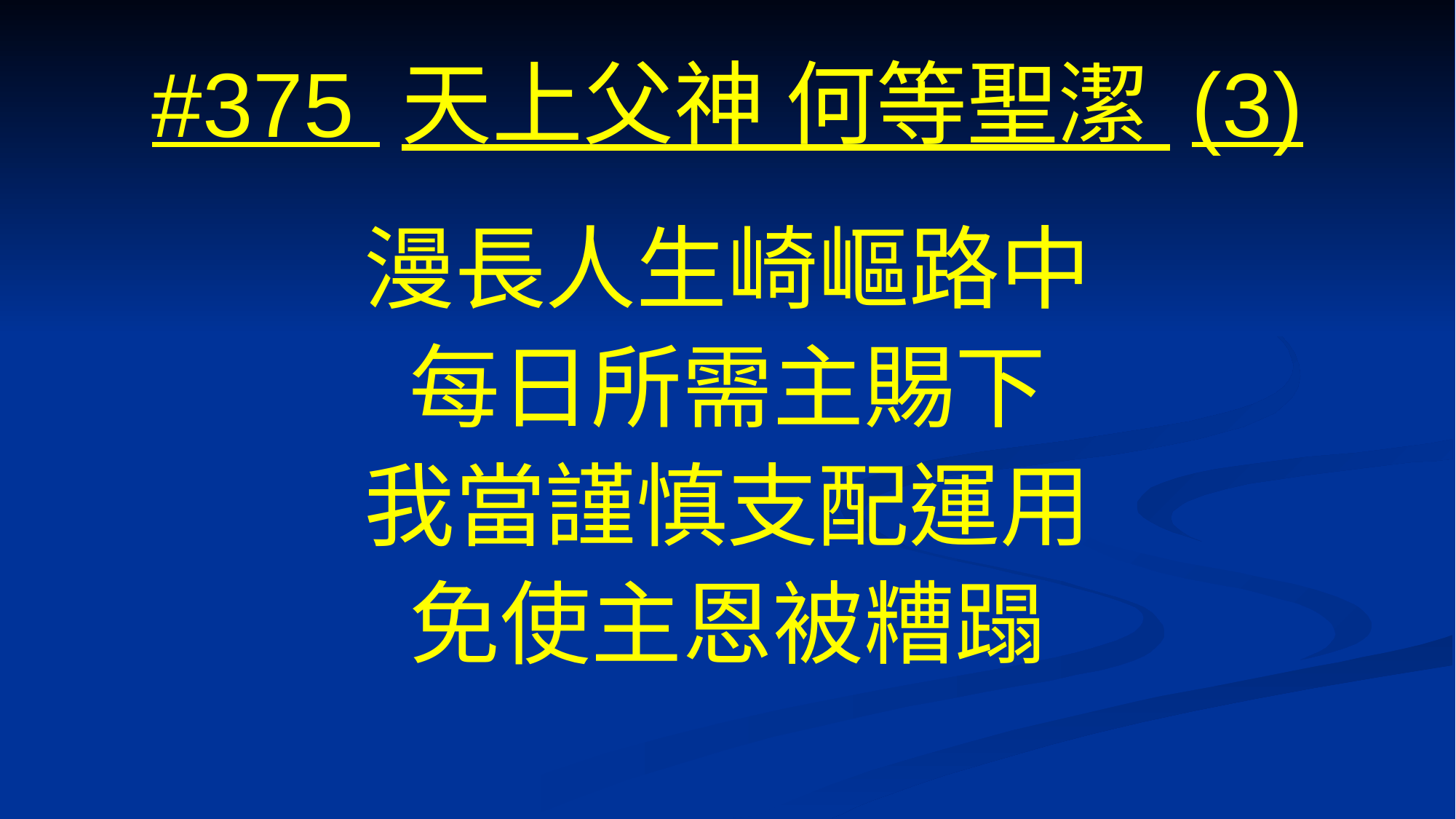

# #375 天上父神 何等聖潔 (3)
漫長人生崎嶇路中
每日所需主賜下
我當謹慎支配運用
免使主恩被糟蹋